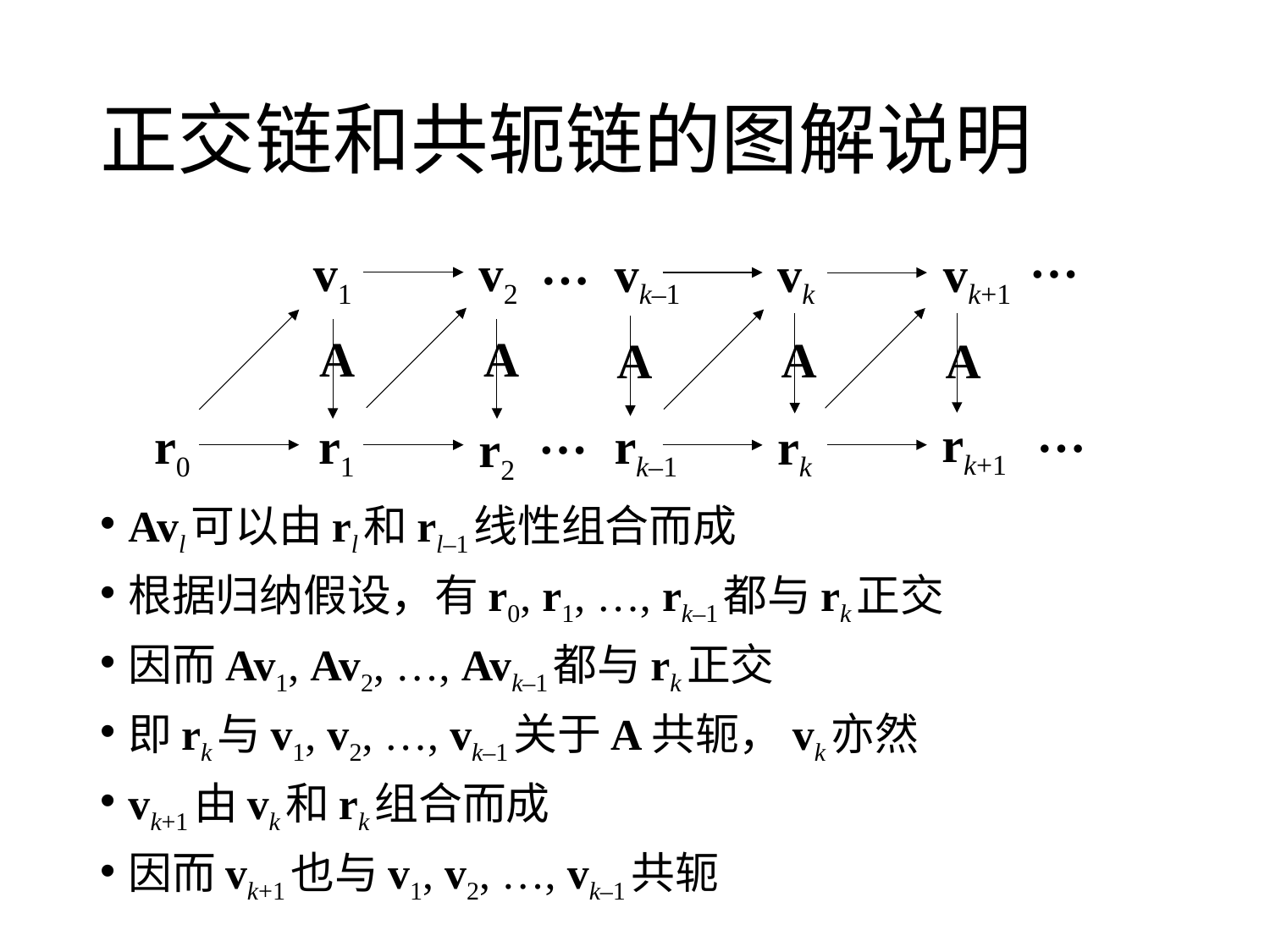

# 正交链和共轭链的图解说明
…
…
v1
v2
vk–1
vk
vk+1
A
A
A
A
A
…
…
rk+1
r0
r1
rk–1
rk
r2
Avl可以由rl和rl–1线性组合而成
根据归纳假设，有r0, r1, …, rk–1都与rk正交
因而Av1, Av2, …, Avk–1都与rk正交
即rk与v1, v2, …, vk–1关于A共轭，vk亦然
vk+1由vk和rk组合而成
因而vk+1也与v1, v2, …, vk–1共轭